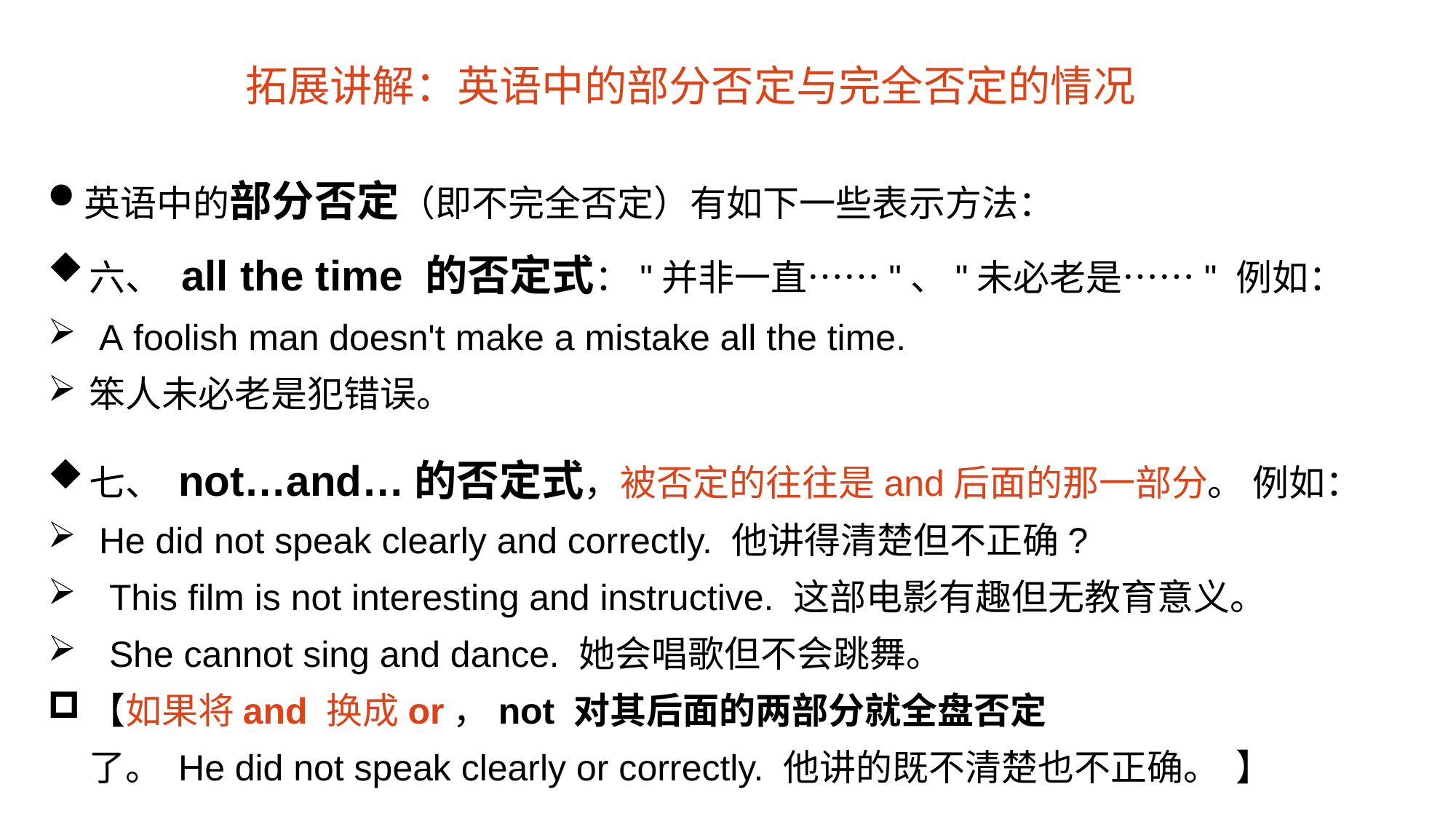

拓展讲解：英语中的部分否定与完全否定的情况
英语中的部分否定（即不完全否定）有如下一些表示方法：
六、 all the time 的否定式："并非一直……"、"未必老是……" 例如：
 A foolish man doesn't make a mistake all the time.
笨人未必老是犯错误。

七、 not…and…的否定式，被否定的往往是and后面的那一部分。 例如：
 He did not speak clearly and correctly. 他讲得清楚但不正确?
  This film is not interesting and instructive. 这部电影有趣但无教育意义。
  She cannot sing and dance. 她会唱歌但不会跳舞。
【如果将and 换成or，not 对其后面的两部分就全盘否定  了。 He did not speak clearly or correctly. 他讲的既不清楚也不正确。  】